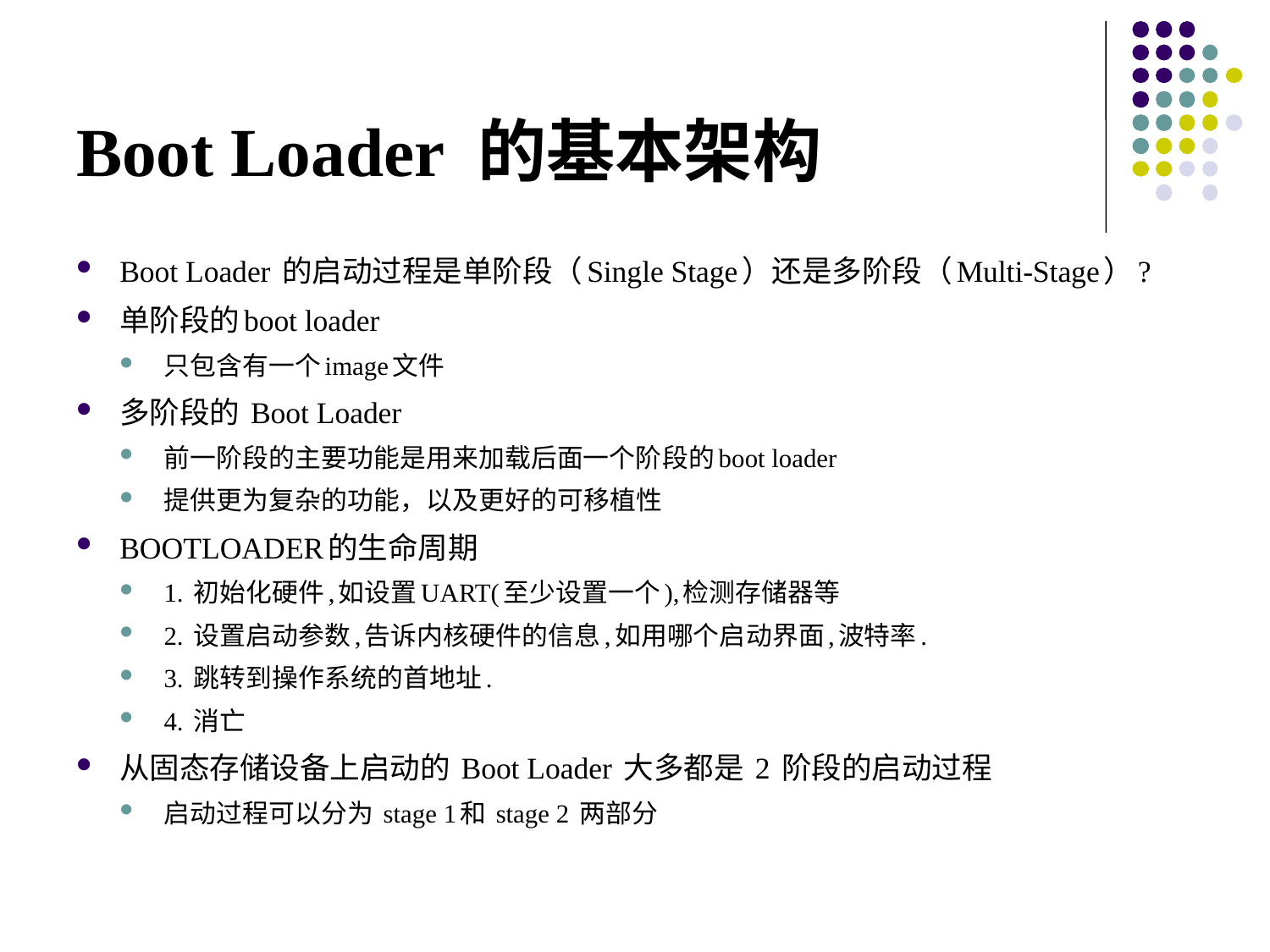

# Boot Loader 的基本架构
Boot Loader 的启动过程是单阶段（Single Stage）还是多阶段（Multi-Stage）?
单阶段的boot loader
只包含有一个image文件
多阶段的 Boot Loader
前一阶段的主要功能是用来加载后面一个阶段的boot loader
提供更为复杂的功能，以及更好的可移植性
BOOTLOADER的生命周期
1. 初始化硬件,如设置UART(至少设置一个),检测存储器等
2. 设置启动参数,告诉内核硬件的信息,如用哪个启动界面,波特率.
3. 跳转到操作系统的首地址.
4. 消亡
从固态存储设备上启动的 Boot Loader 大多都是 2 阶段的启动过程
启动过程可以分为 stage 1和 stage 2 两部分